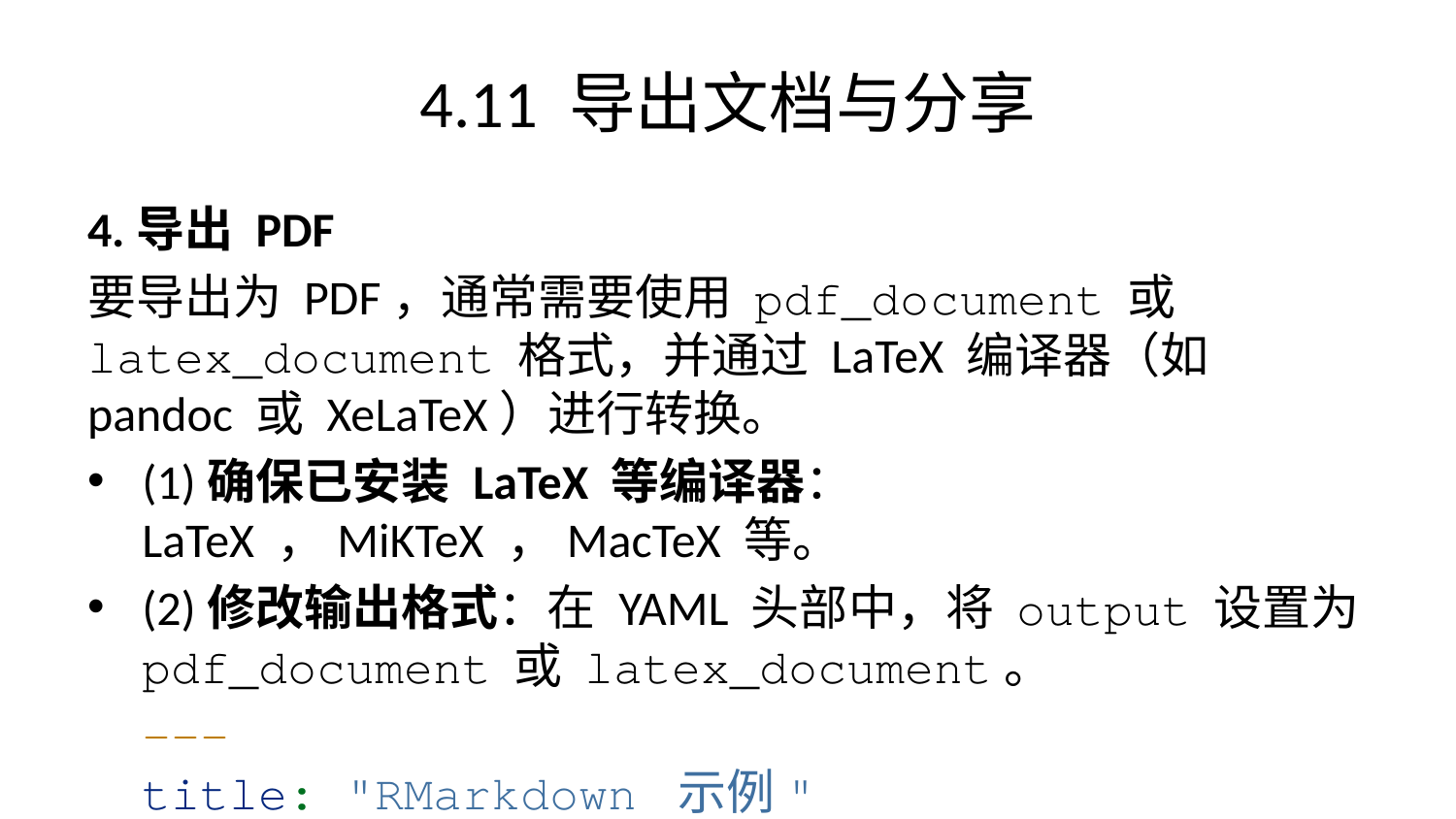

# 4.11 导出文档与分享
4.导出 PDF
要导出为 PDF，通常需要使用 pdf_document 或 latex_document 格式，并通过 LaTeX 编译器（如 pandoc 或 XeLaTeX）进行转换。
(1)确保已安装 LaTeX 等编译器： LaTeX ，MiKTeX ，MacTeX 等。
(2)修改输出格式：在 YAML 头部中，将 output 设置为 pdf_document 或 latex_document。
---
title: "RMarkdown 示例"
author: "你的名字"
date: "2024年5月22日"
output: pdf_document
---